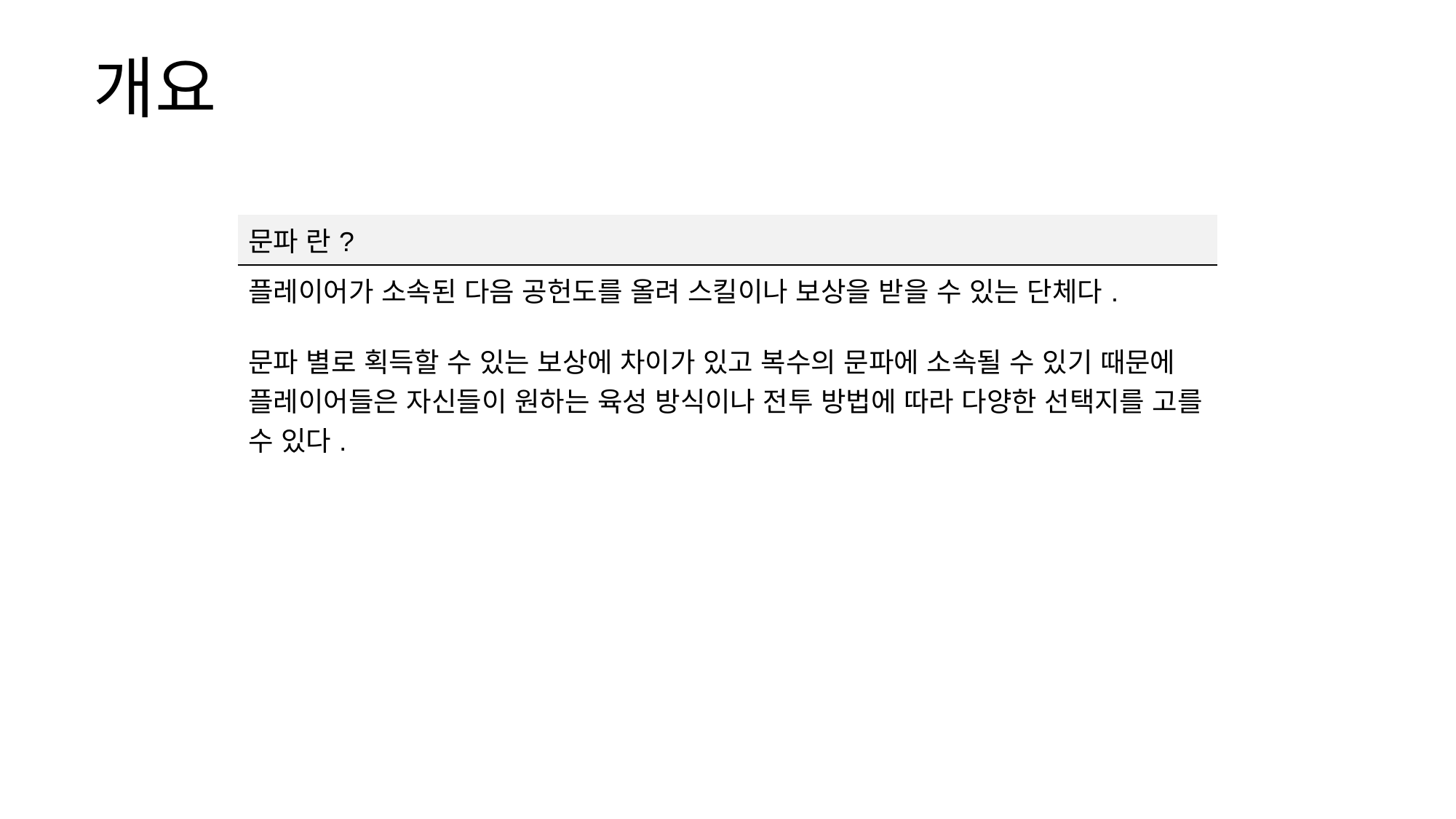

개요
| 문파 란? |
| --- |
| 플레이어가 소속된 다음 공헌도를 올려 스킬이나 보상을 받을 수 있는 단체다. 문파 별로 획득할 수 있는 보상에 차이가 있고 복수의 문파에 소속될 수 있기 때문에 플레이어들은 자신들이 원하는 육성 방식이나 전투 방법에 따라 다양한 선택지를 고를 수 있다. |